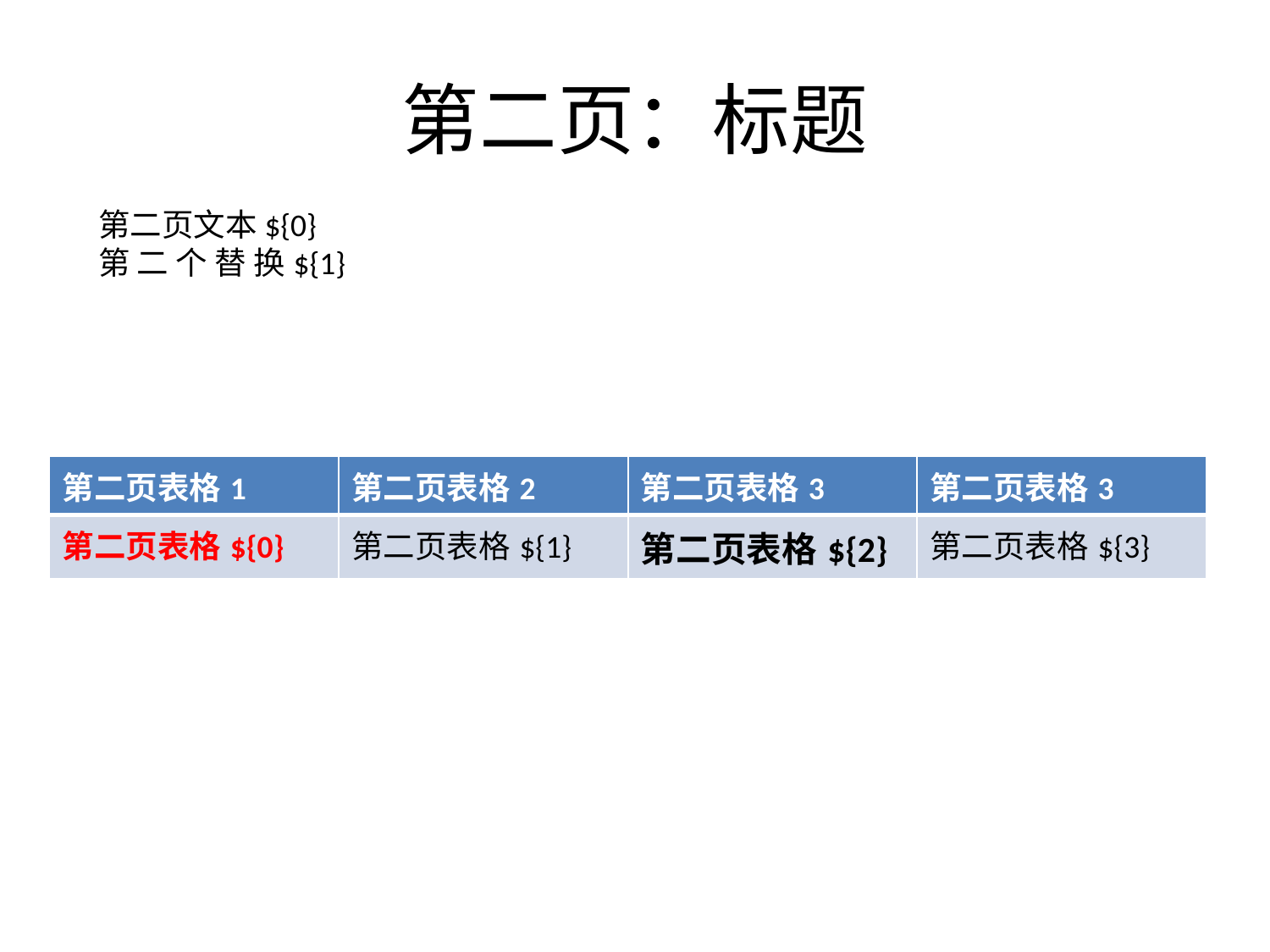

# 第二页：标题
               第二页文本${0}
               第 二 个 替 换${1}
| 第二页表格1 | 第二页表格2 | 第二页表格3 | 第二页表格3 |
| --- | --- | --- | --- |
| 第二页表格${0} | 第二页表格${1} | 第二页表格${2} | 第二页表格${3} |